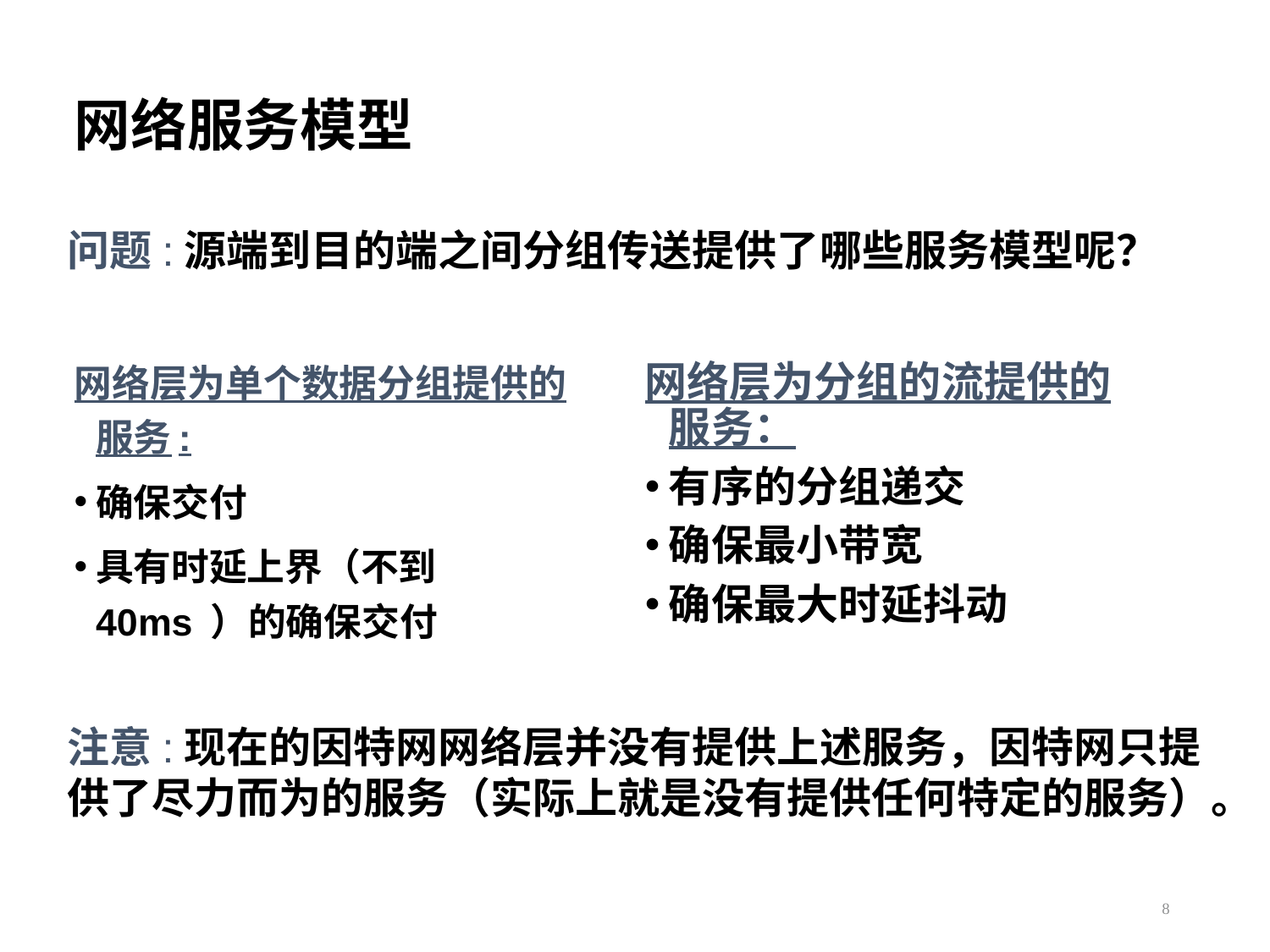

# 网络服务模型
问题:源端到目的端之间分组传送提供了哪些服务模型呢？
网络层为单个数据分组提供的服务:
确保交付
具有时延上界（不到40ms ）的确保交付
网络层为分组的流提供的服务：
有序的分组递交
确保最小带宽
确保最大时延抖动
注意:现在的因特网网络层并没有提供上述服务，因特网只提供了尽力而为的服务（实际上就是没有提供任何特定的服务）。
8